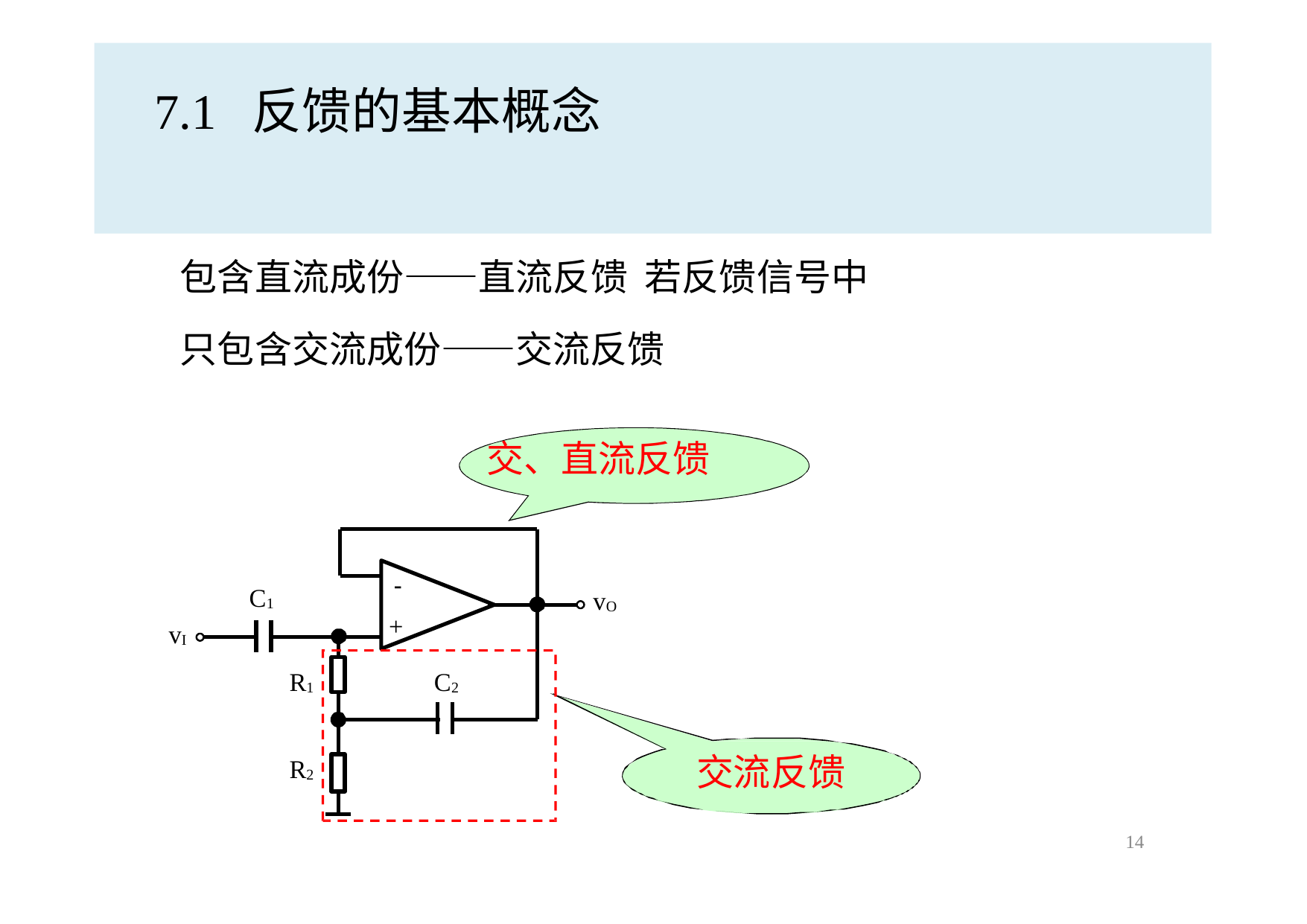

# 7.1 反馈的基本概念
4. 直流反馈与交流反馈  若反馈信号中只包含直流成份——直流反馈  若反馈信号中只包含交流成份——交流反馈

交、直流反馈

-

C1
vO

+
vI

R1
C2

交流反馈
R2

14